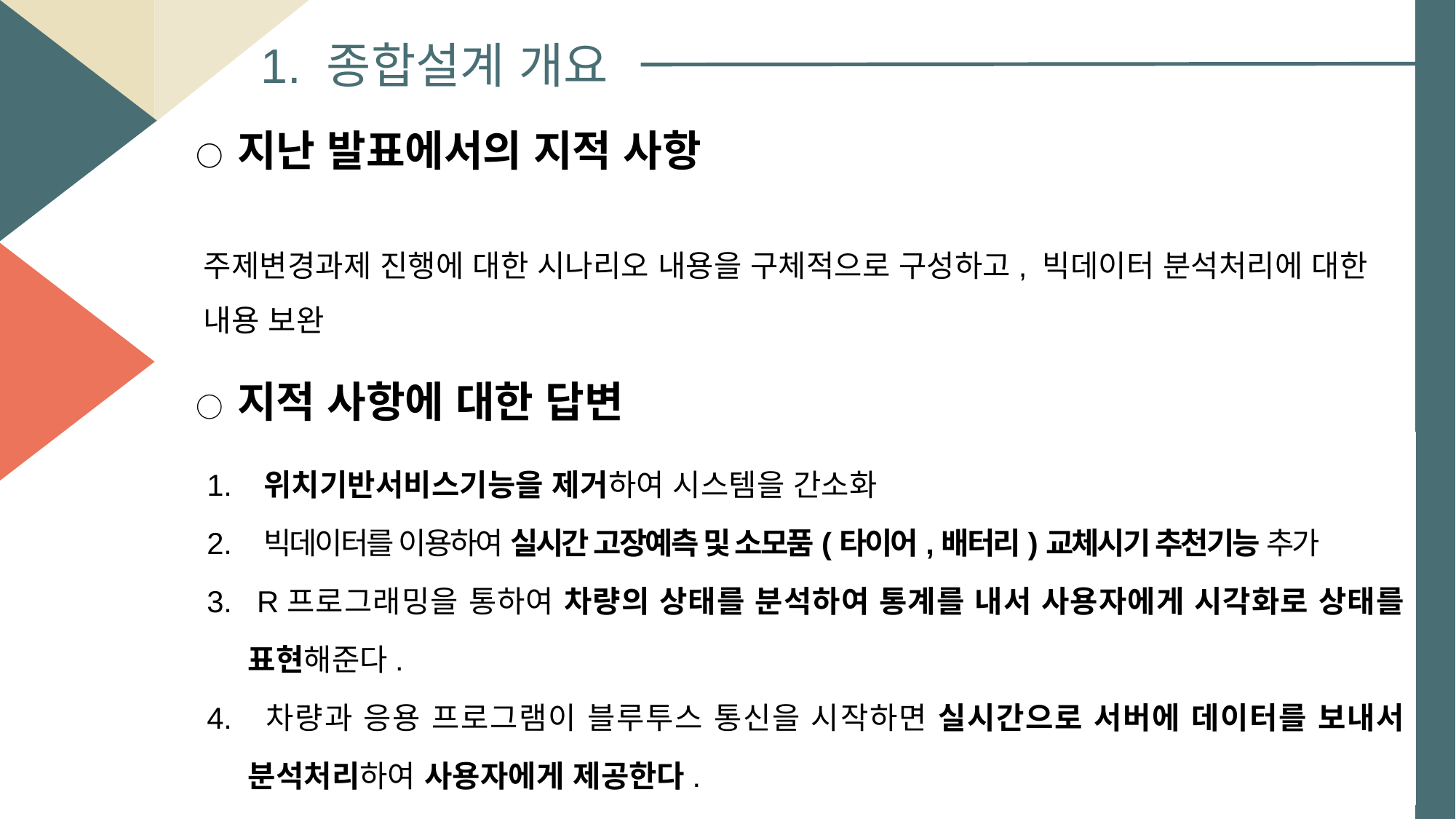

1. 종합설계 개요
○ 지난 발표에서의 지적 사항

주제변경과제 진행에 대한 시나리오 내용을 구체적으로 구성하고, 빅데이터 분석처리에 대한 내용 보완
○ 지적 사항에 대한 답변

 위치기반서비스기능을 제거하여 시스템을 간소화
 빅데이터를 이용하여 실시간 고장예측 및 소모품(타이어,배터리)교체시기 추천기능 추가
 R프로그래밍을 통하여 차량의 상태를 분석하여 통계를 내서 사용자에게 시각화로 상태를 표현해준다.
 차량과 응용 프로그램이 블루투스 통신을 시작하면 실시간으로 서버에 데이터를 보내서 분석처리하여 사용자에게 제공한다.